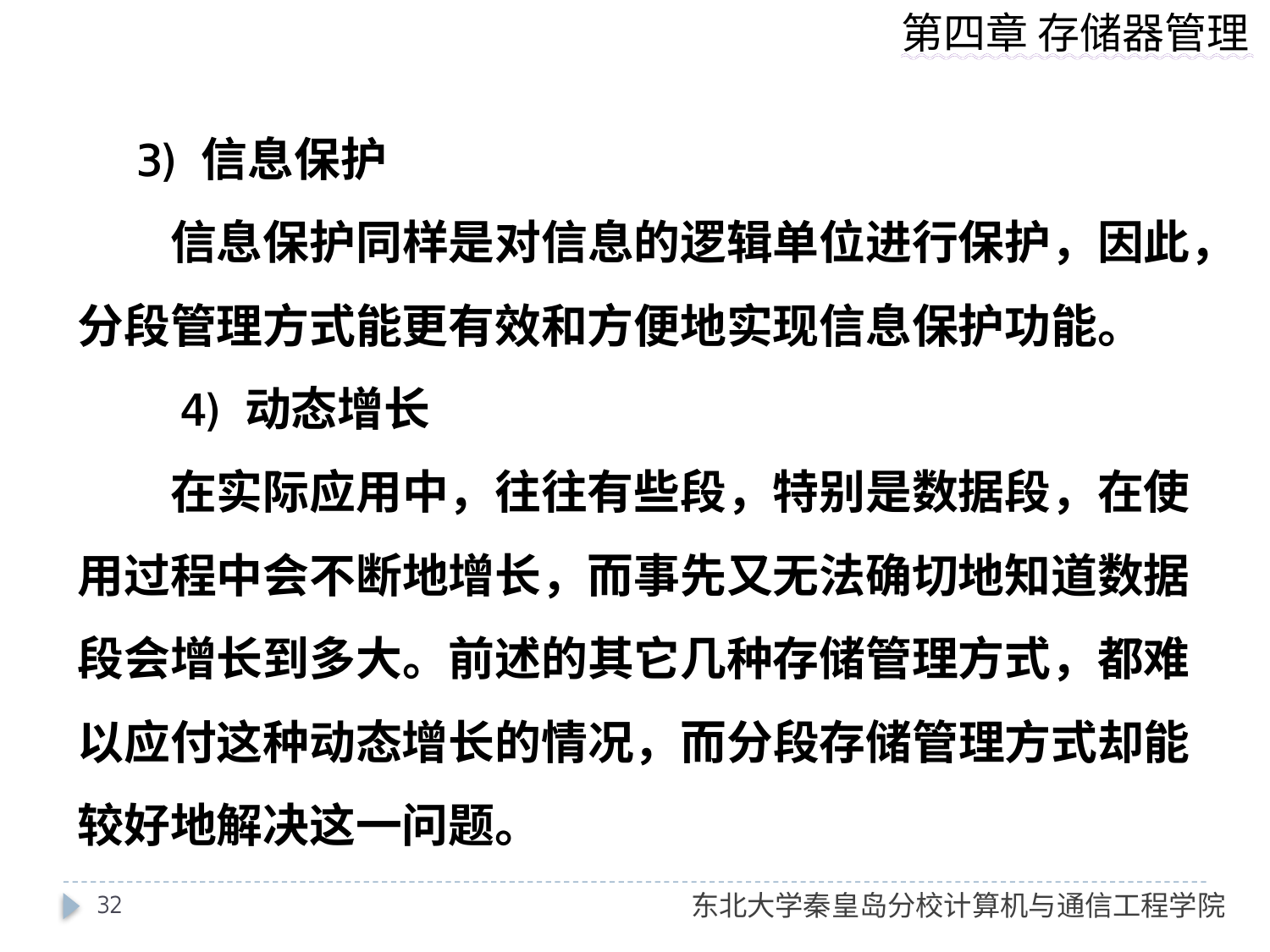

3) 信息保护
　　信息保护同样是对信息的逻辑单位进行保护，因此，分段管理方式能更有效和方便地实现信息保护功能。
　　4) 动态增长
　　在实际应用中，往往有些段，特别是数据段，在使用过程中会不断地增长，而事先又无法确切地知道数据段会增长到多大。前述的其它几种存储管理方式，都难以应付这种动态增长的情况，而分段存储管理方式却能较好地解决这一问题。

32